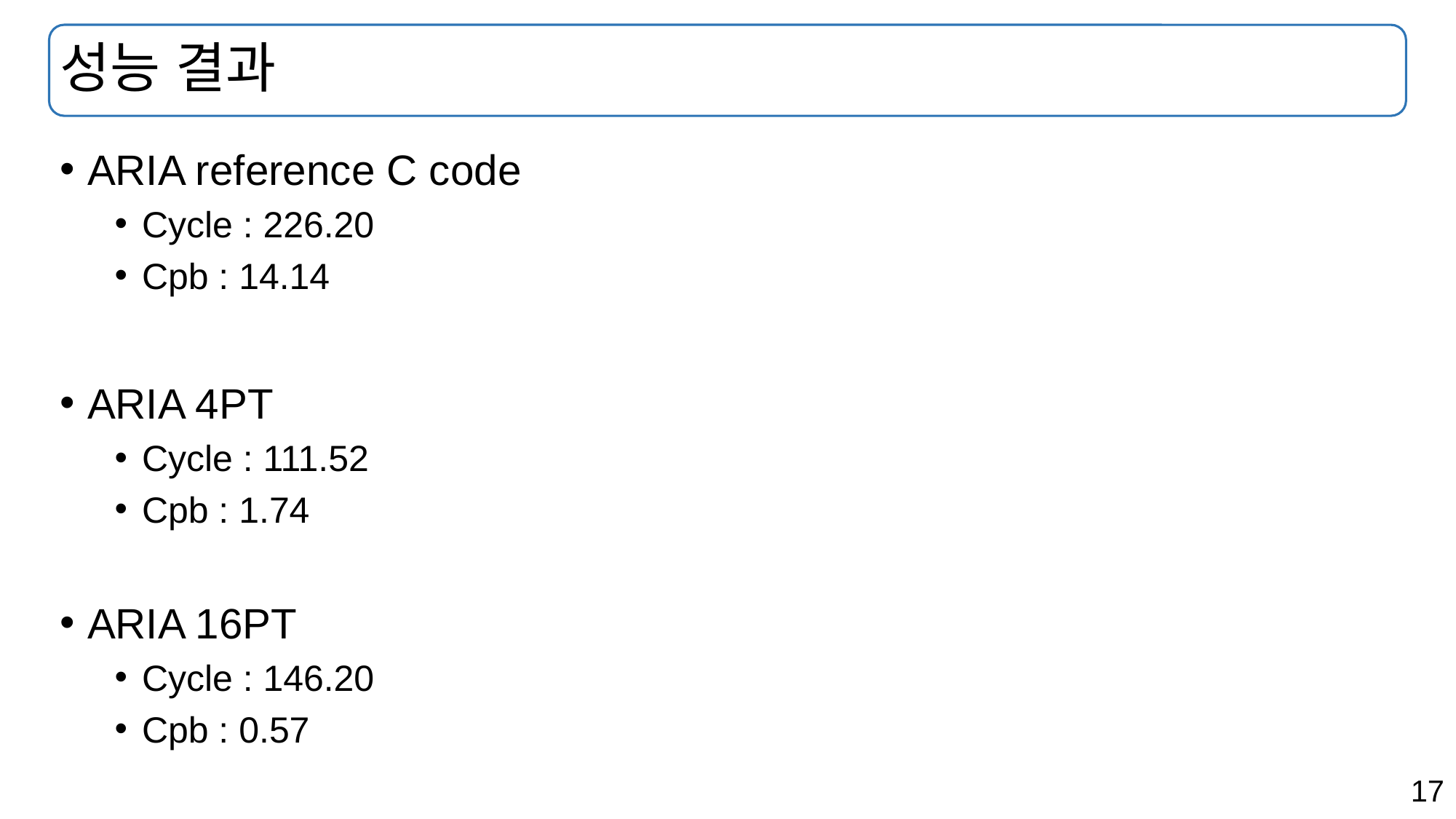

# 성능 결과
ARIA reference C code
Cycle : 226.20
Cpb : 14.14

ARIA 4PT
Cycle : 111.52
Cpb : 1.74

ARIA 16PT
Cycle : 146.20
Cpb : 0.57